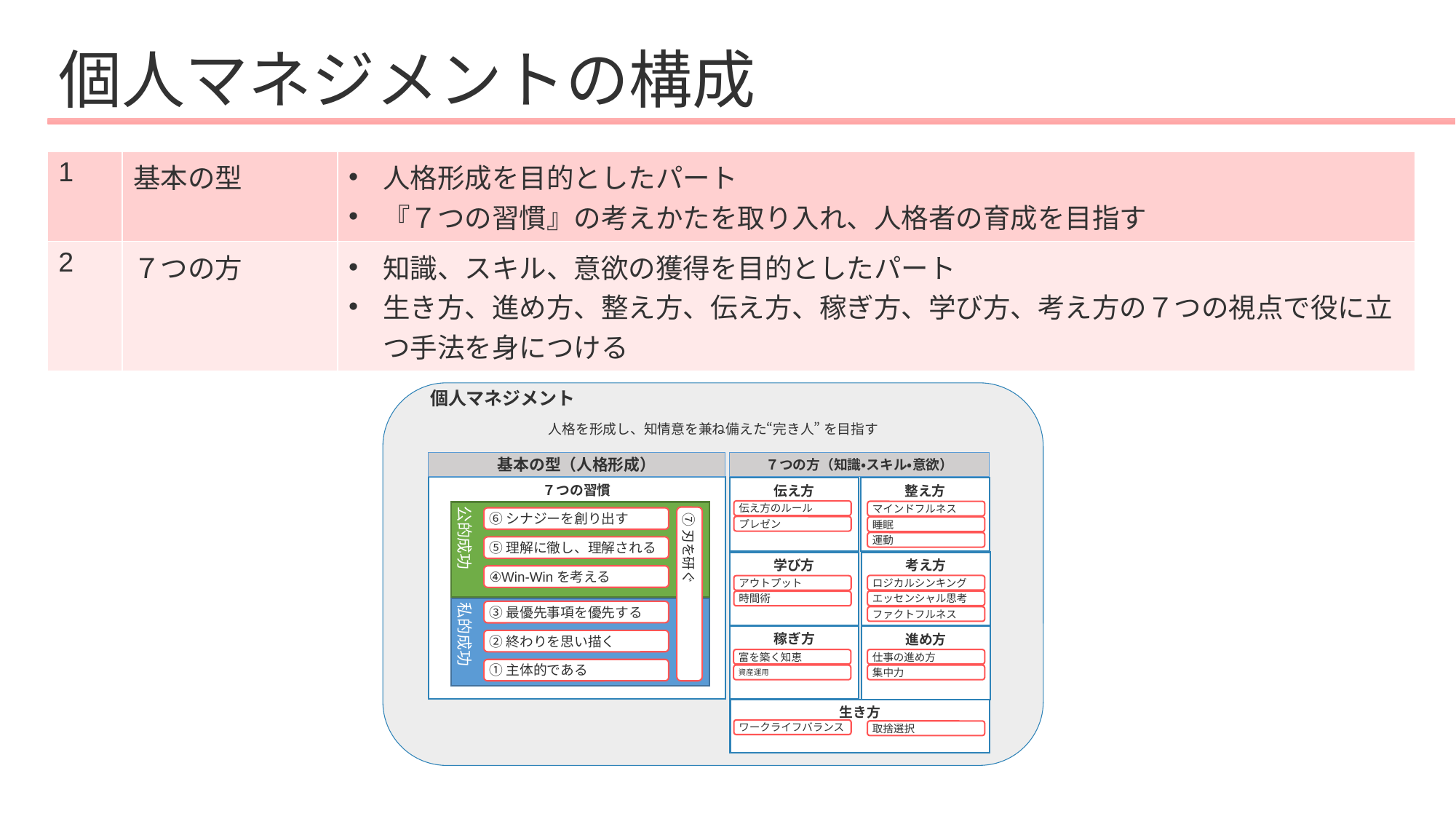

# 個人マネジメントの構成
| 1 | 基本の型 | 人格形成を目的としたパート 『７つの習慣』の考えかたを取り入れ、人格者の育成を目指す |
| --- | --- | --- |
| 2 | ７つの方 | 知識、スキル、意欲の獲得を目的としたパート 生き方、進め方、整え方、伝え方、稼ぎ方、学び方、考え方の７つの視点で役に立つ手法を身につける |
個人マネジメント

人格を形成し、知情意を兼ね備えた“完き人” を目指す
基本の型（人格形成）
７つの方（知識・スキル・意欲）
７つの習慣
伝え方
整え方
伝え方のルール
マインドフルネス
公的成功
⑦刃を研ぐ
⑥シナジーを創り出す
プレゼン
睡眠
運動
⑤理解に徹し、理解される
学び方
考え方
④Win-Winを考える
ロジカルシンキング
アウトプット
エッセンシャル思考
時間術
私的成功
③最優先事項を優先する
ファクトフルネス
稼ぎ方
進め方
②終わりを思い描く
富を築く知恵
仕事の進め方
①主体的である
資産運用
集中力
生き方
ワークライフバランス
取捨選択
13